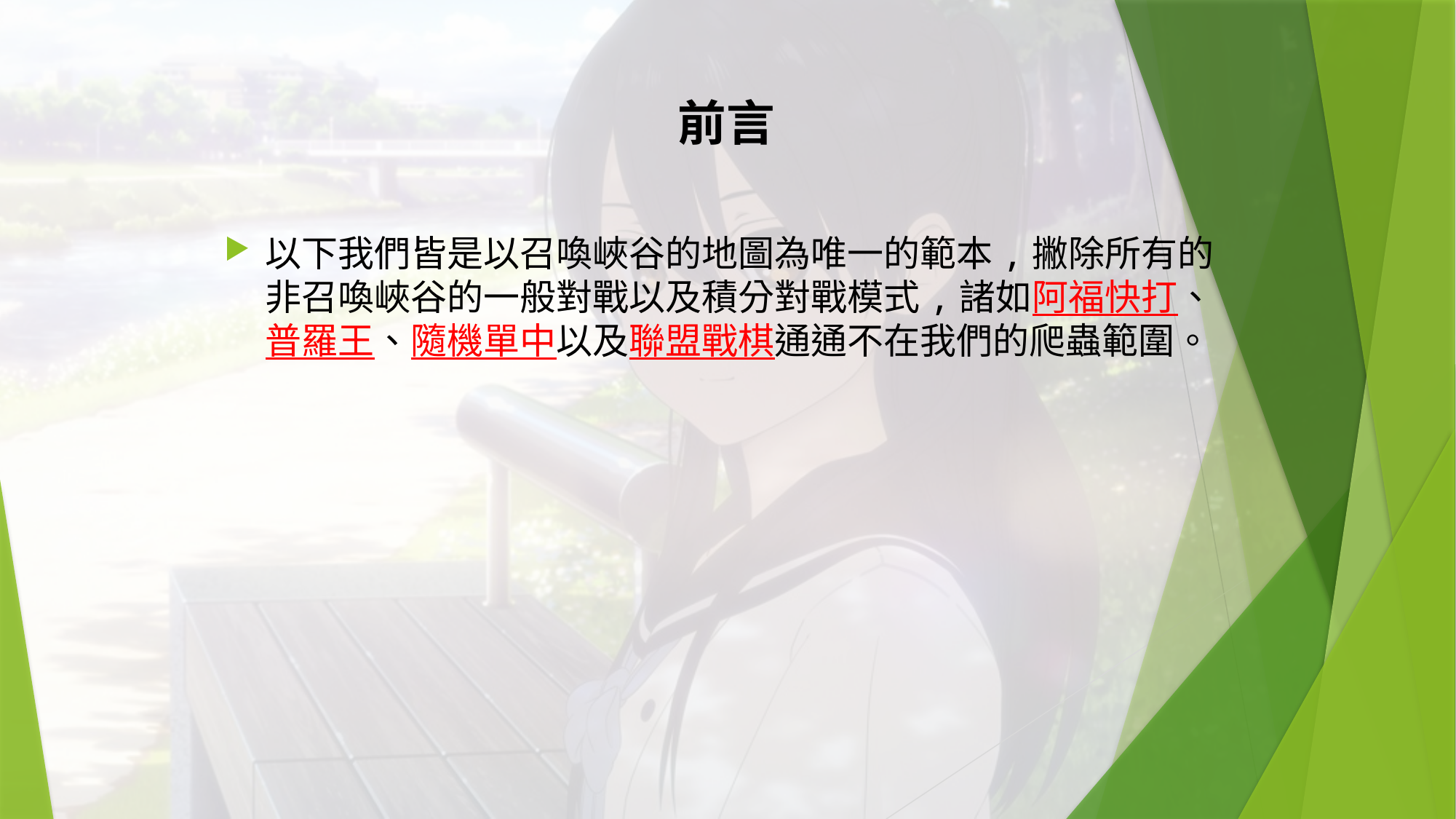

# 前言
以下我們皆是以召喚峽谷的地圖為唯一的範本,撇除所有的非召喚峽谷的一般對戰以及積分對戰模式,諸如阿福快打、普羅王、隨機單中以及聯盟戰棋通通不在我們的爬蟲範圍。